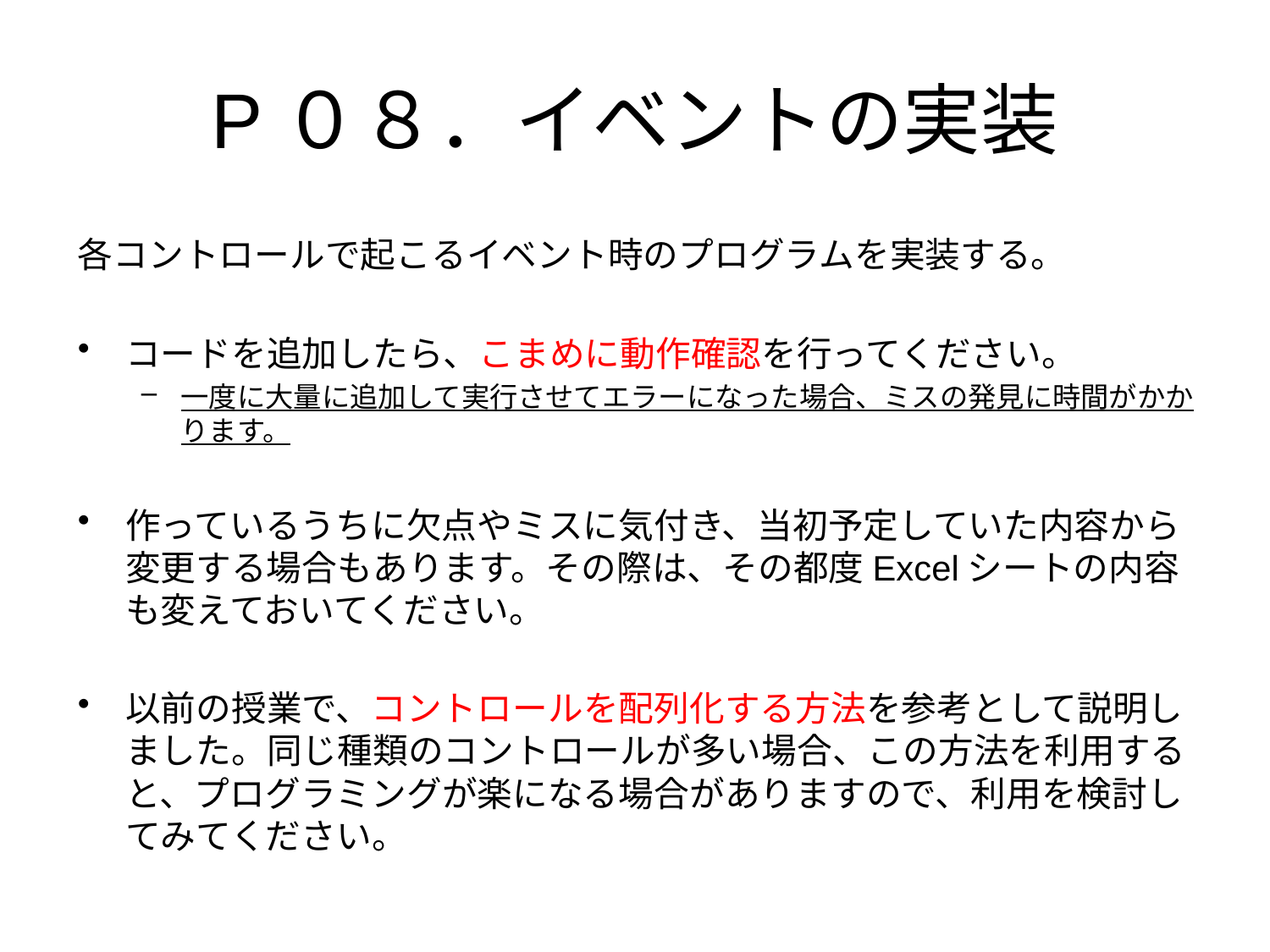

# P０８．イベントの実装
各コントロールで起こるイベント時のプログラムを実装する。

コードを追加したら、こまめに動作確認を行ってください。
一度に大量に追加して実行させてエラーになった場合、ミスの発見に時間がかかります。

作っているうちに欠点やミスに気付き、当初予定していた内容から変更する場合もあります。その際は、その都度Excelシートの内容も変えておいてください。

以前の授業で、コントロールを配列化する方法を参考として説明しました。同じ種類のコントロールが多い場合、この方法を利用すると、プログラミングが楽になる場合がありますので、利用を検討してみてください。